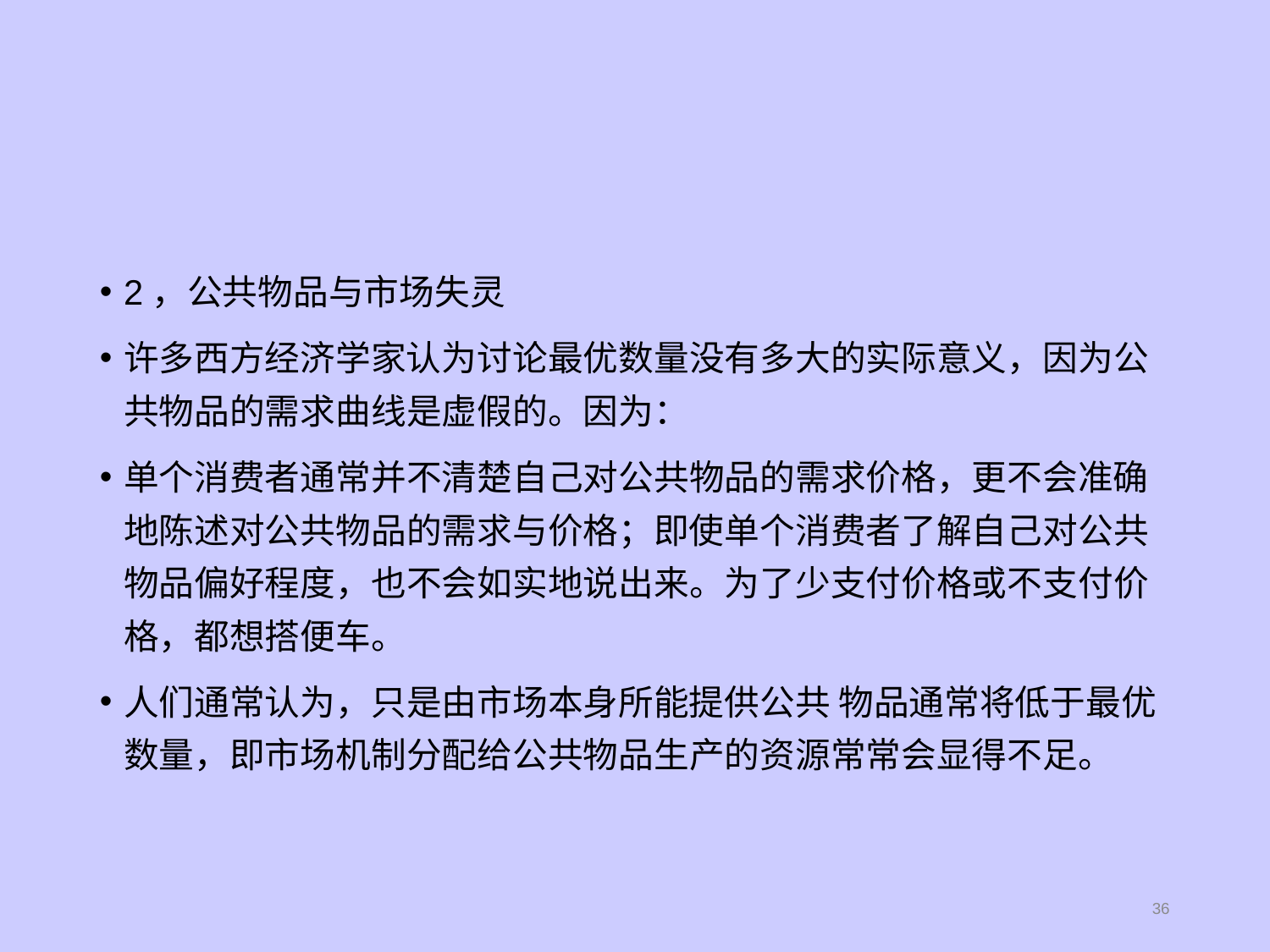

#
2，公共物品与市场失灵
许多西方经济学家认为讨论最优数量没有多大的实际意义，因为公共物品的需求曲线是虚假的。因为：
单个消费者通常并不清楚自己对公共物品的需求价格，更不会准确地陈述对公共物品的需求与价格；即使单个消费者了解自己对公共物品偏好程度，也不会如实地说出来。为了少支付价格或不支付价格，都想搭便车。
人们通常认为，只是由市场本身所能提供公共 物品通常将低于最优数量，即市场机制分配给公共物品生产的资源常常会显得不足。

36